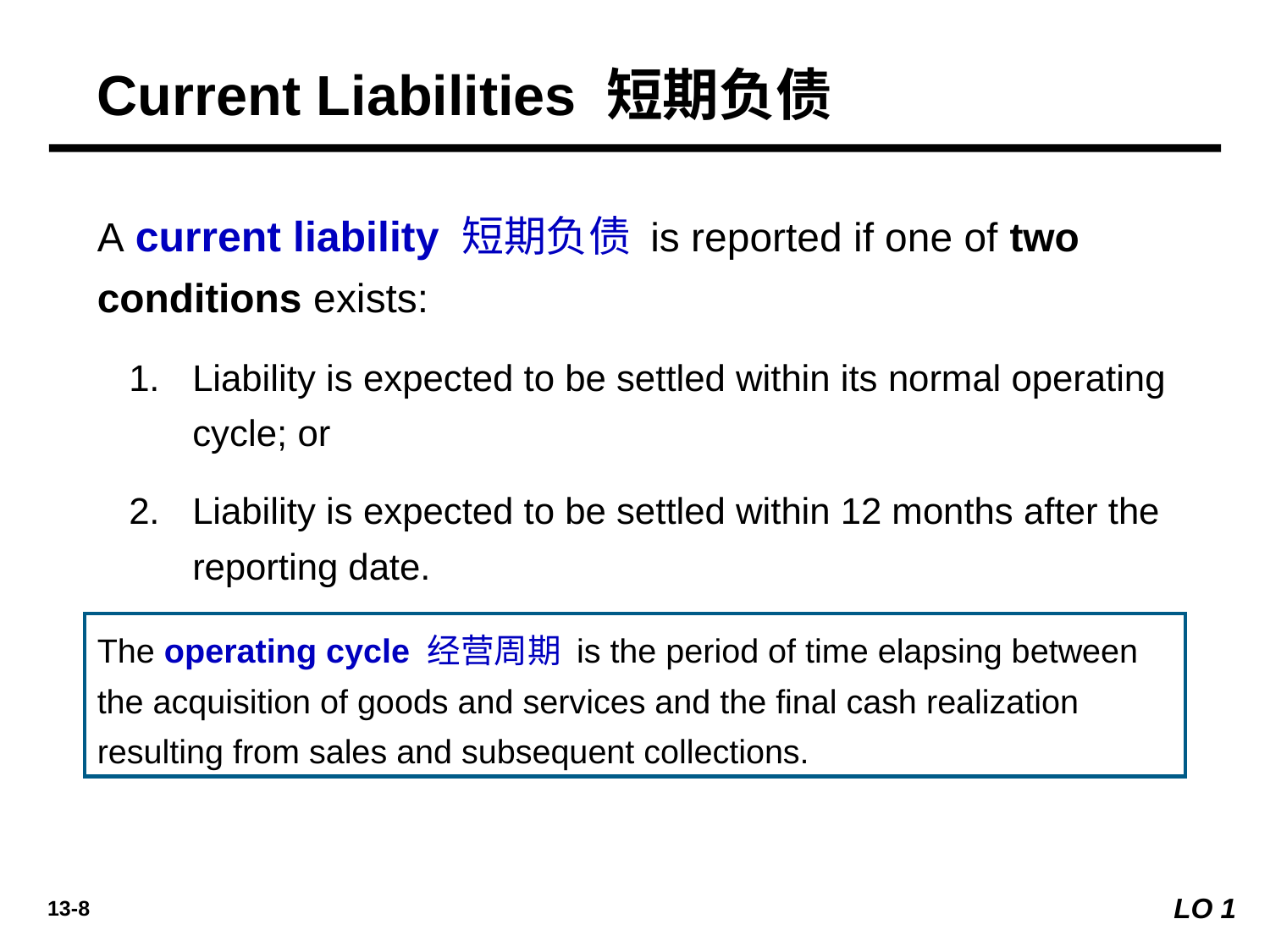

Current Liabilities 短期负债

A current liability 短期负债 is reported if one of two conditions exists:
Liability is expected to be settled within its normal operating cycle; or
Liability is expected to be settled within 12 months after the reporting date.
The operating cycle 经营周期 is the period of time elapsing between the acquisition of goods and services and the final cash realization resulting from sales and subsequent collections.
LO 1